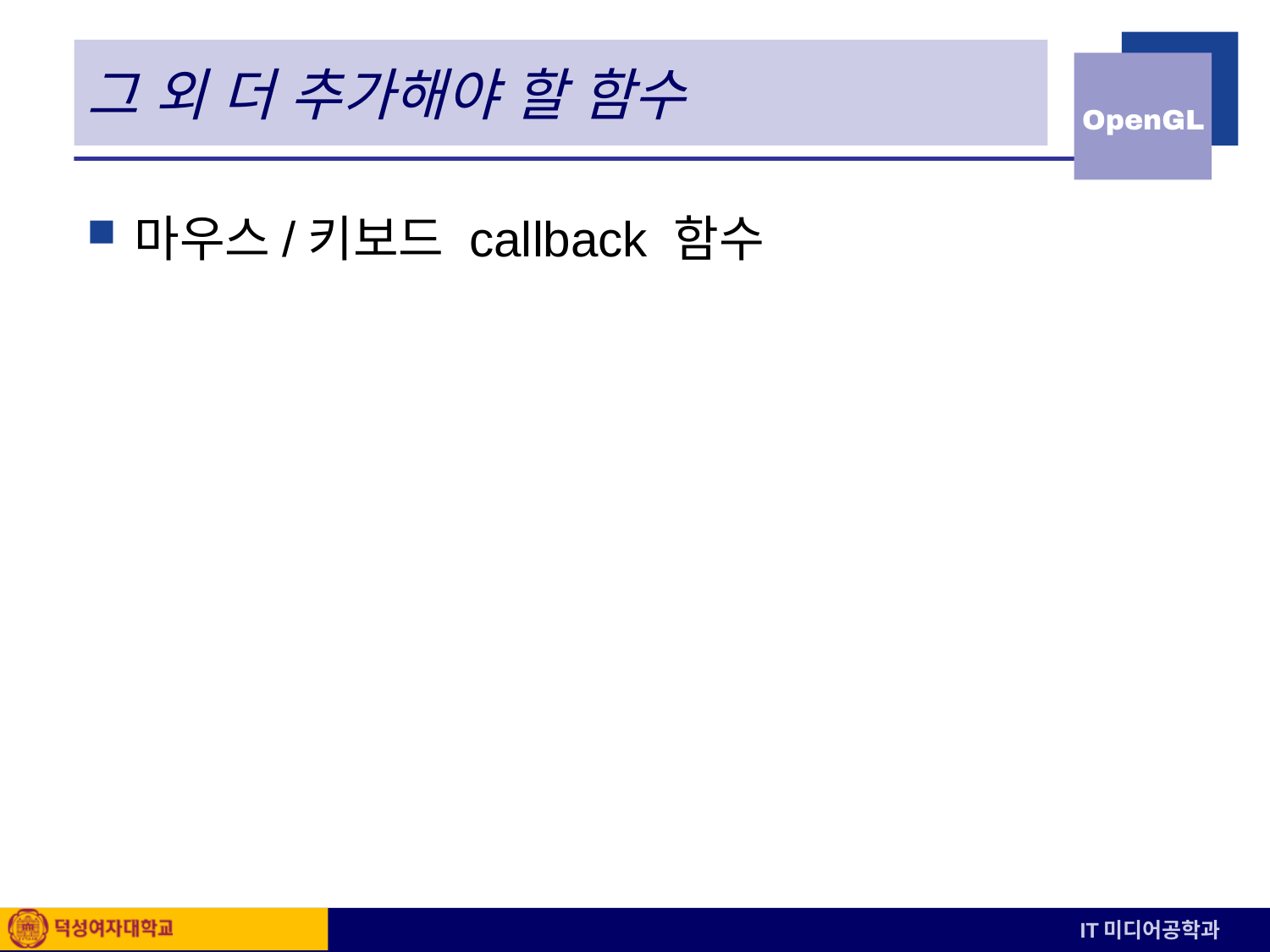

# 그 외 더 추가해야 할 함수
마우스/키보드 callback 함수